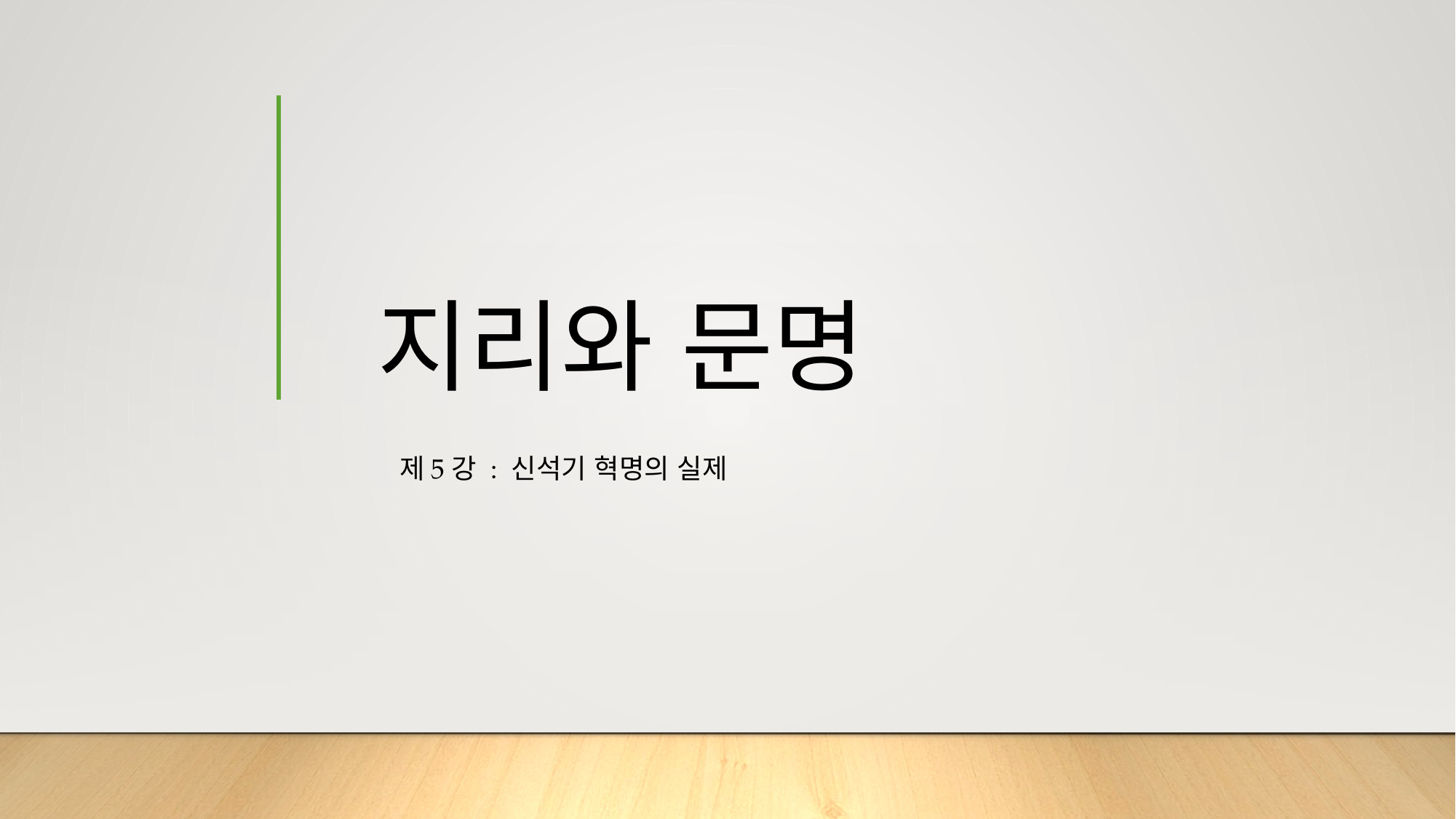

# 지리와 문명
제5강 : 신석기 혁명의 실제